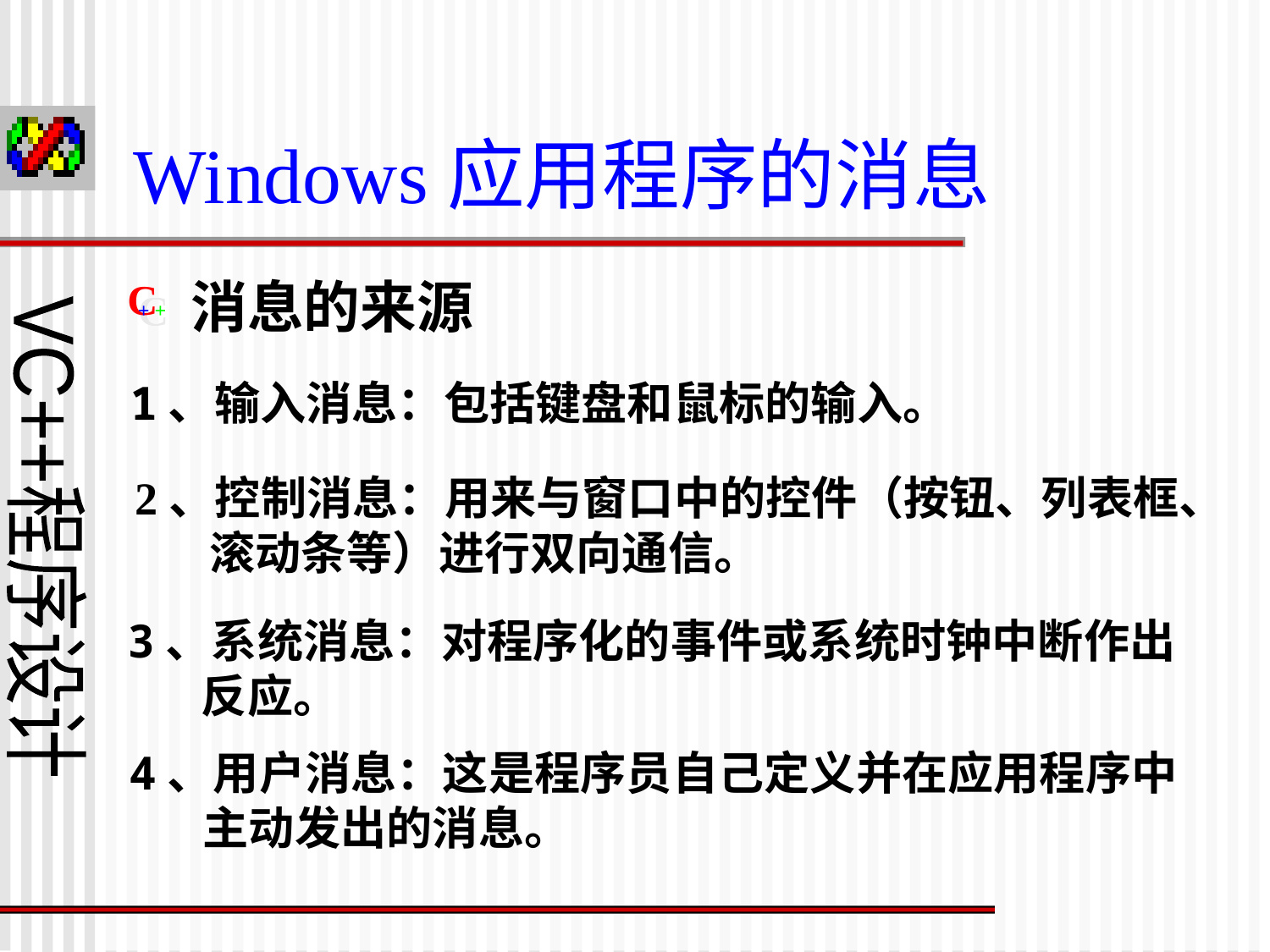

Windows应用程序的消息
消息的来源
C
+ +
1、输入消息：包括键盘和鼠标的输入。
2、控制消息：用来与窗口中的控件（按钮、列表框、滚动条等）进行双向通信。
3、系统消息：对程序化的事件或系统时钟中断作出反应。
4、用户消息：这是程序员自己定义并在应用程序中主动发出的消息。